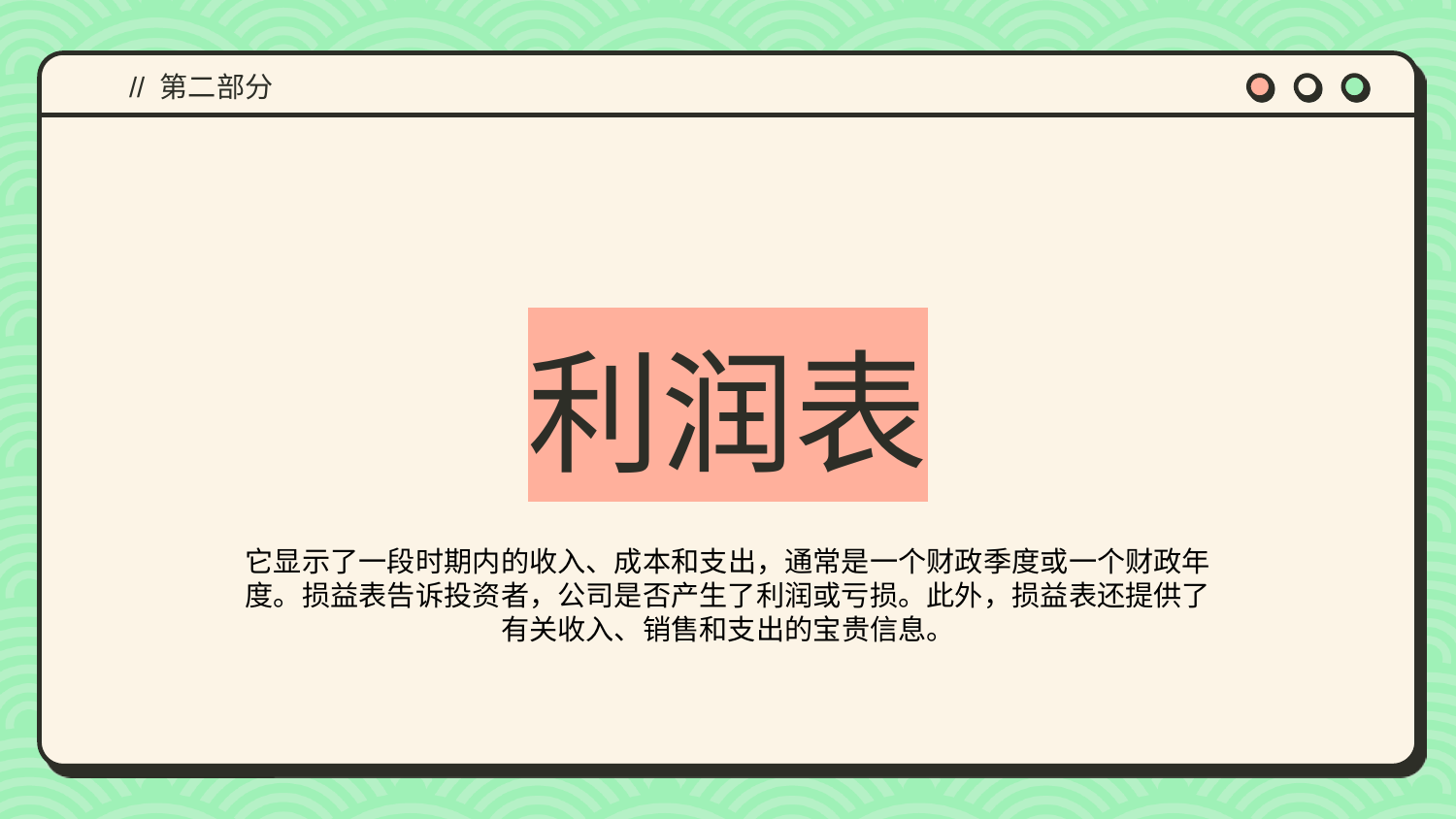

// 第二部分
# 利润表
它显示了一段时期内的收入、成本和支出，通常是一个财政季度或一个财政年度。损益表告诉投资者，公司是否产生了利润或亏损。此外，损益表还提供了有关收入、销售和支出的宝贵信息。